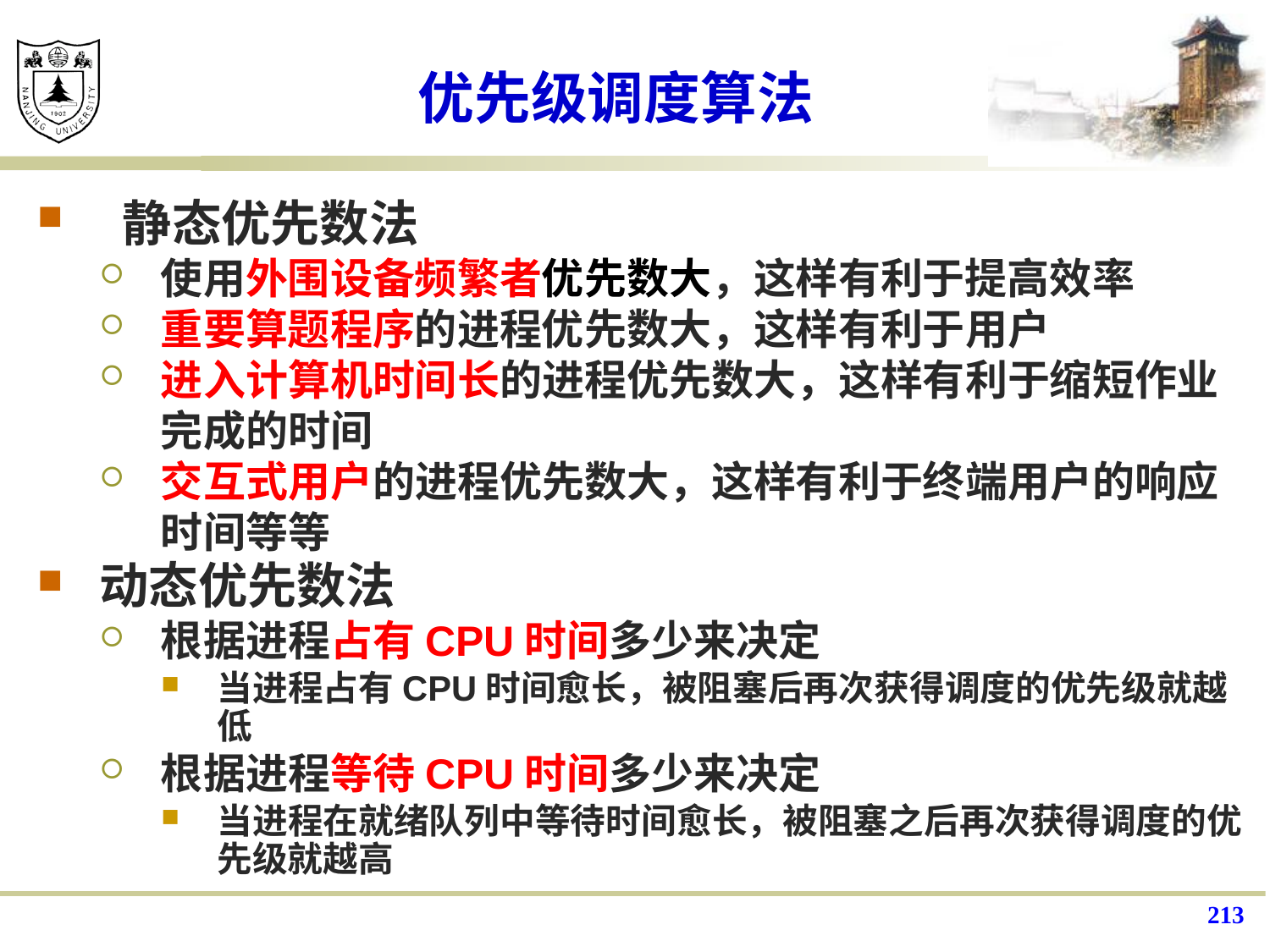

优先级调度算法

 静态优先数法
使用外围设备频繁者优先数大，这样有利于提高效率
重要算题程序的进程优先数大，这样有利于用户
进入计算机时间长的进程优先数大，这样有利于缩短作业完成的时间
交互式用户的进程优先数大，这样有利于终端用户的响应时间等等
动态优先数法
根据进程占有CPU时间多少来决定
当进程占有CPU时间愈长，被阻塞后再次获得调度的优先级就越低
根据进程等待CPU时间多少来决定
当进程在就绪队列中等待时间愈长，被阻塞之后再次获得调度的优先级就越高

213